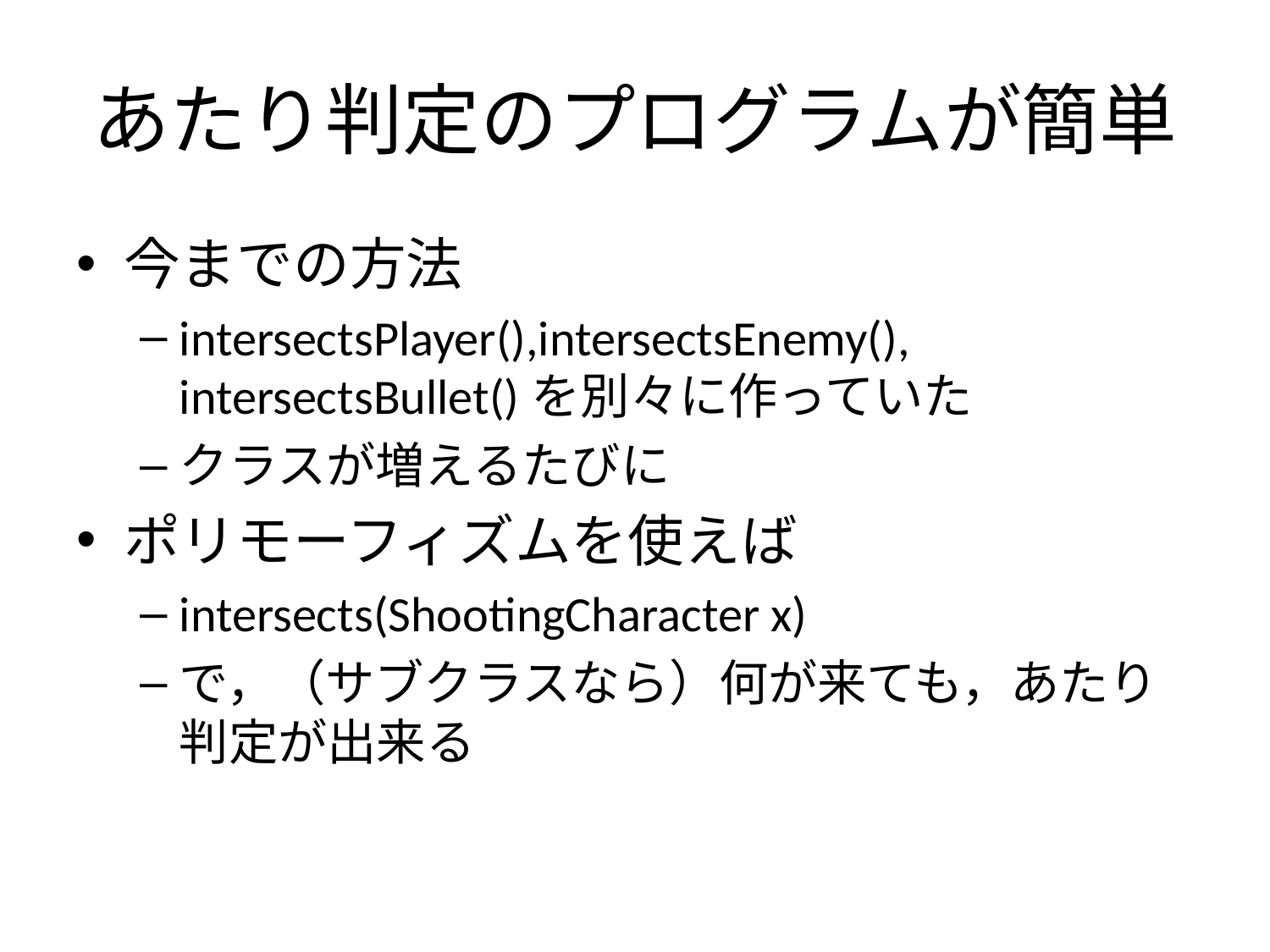

# あたり判定のプログラムが簡単
今までの方法
intersectsPlayer(),intersectsEnemy(), intersectsBullet()を別々に作っていた
クラスが増えるたびに
ポリモーフィズムを使えば
intersects(ShootingCharacter x)
で，（サブクラスなら）何が来ても，あたり判定が出来る